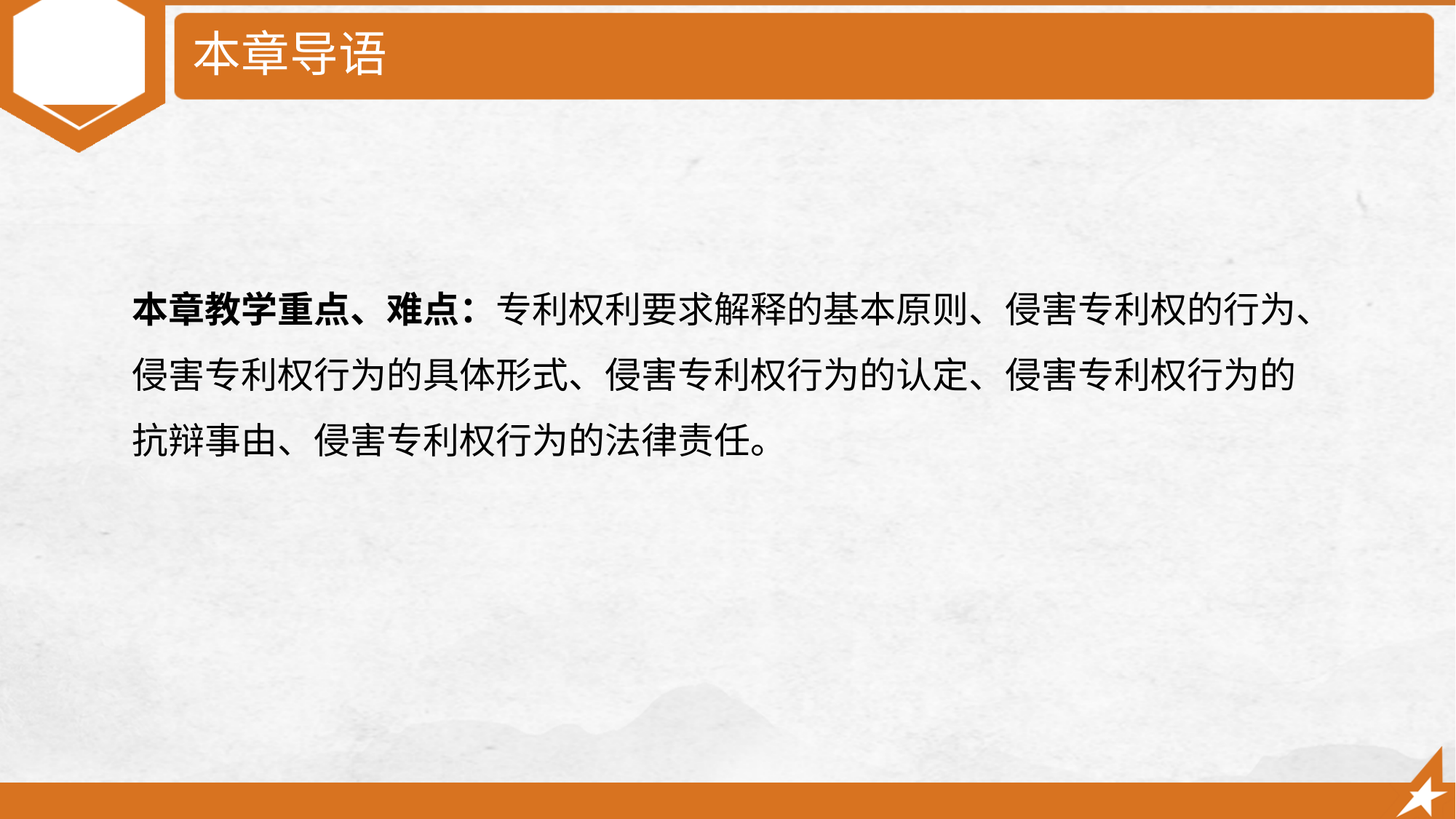

# 本章导语
本章教学重点、难点：专利权利要求解释的基本原则、侵害专利权的行为、侵害专利权行为的具体形式、侵害专利权行为的认定、侵害专利权行为的抗辩事由、侵害专利权行为的法律责任。